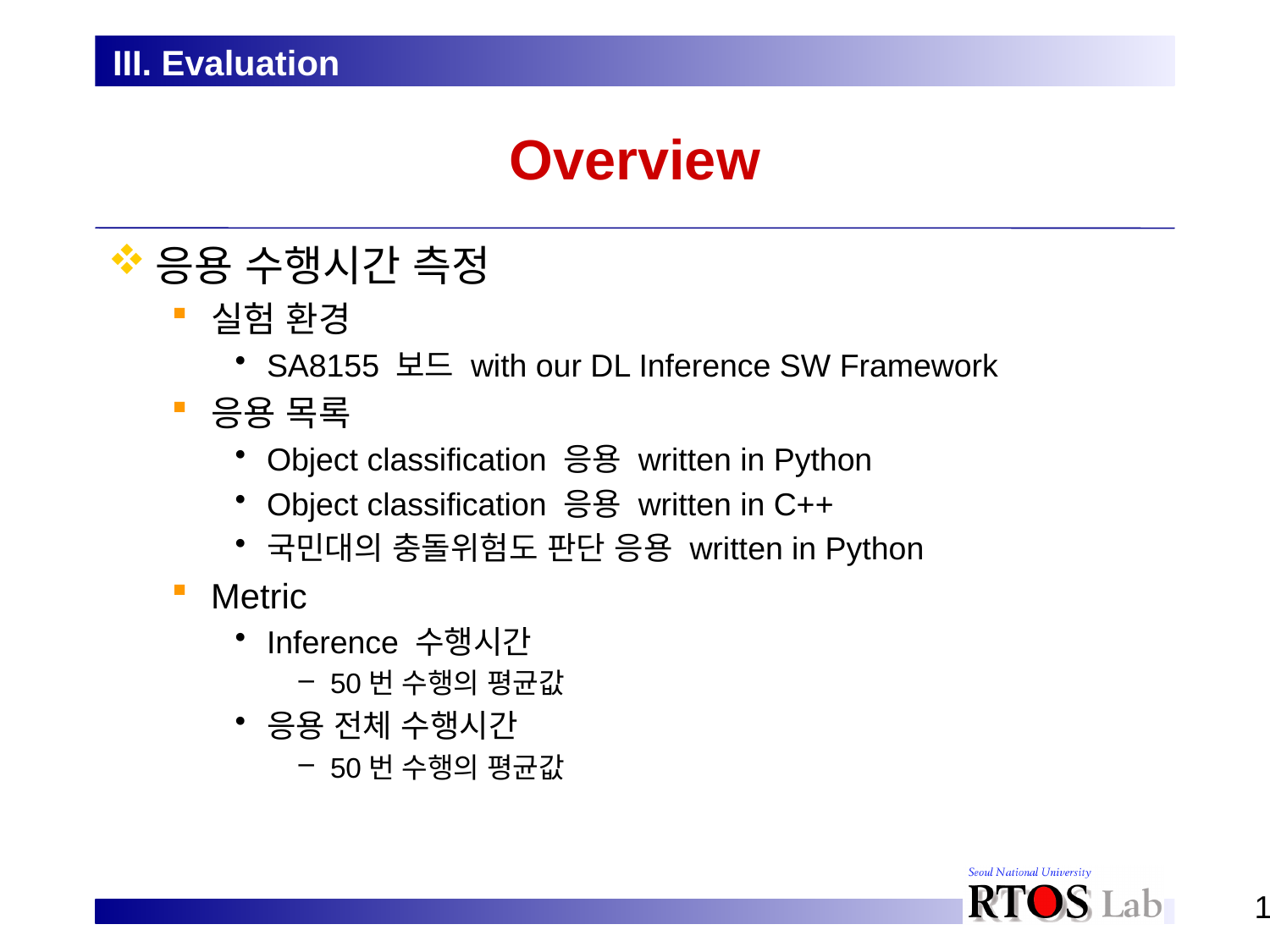

III. Evaluation
# Overview
응용 수행시간 측정
실험 환경
SA8155 보드 with our DL Inference SW Framework
응용 목록
Object classification 응용 written in Python
Object classification 응용 written in C++
국민대의 충돌위험도 판단 응용 written in Python
Metric
Inference 수행시간
50번 수행의 평균값
응용 전체 수행시간
50번 수행의 평균값